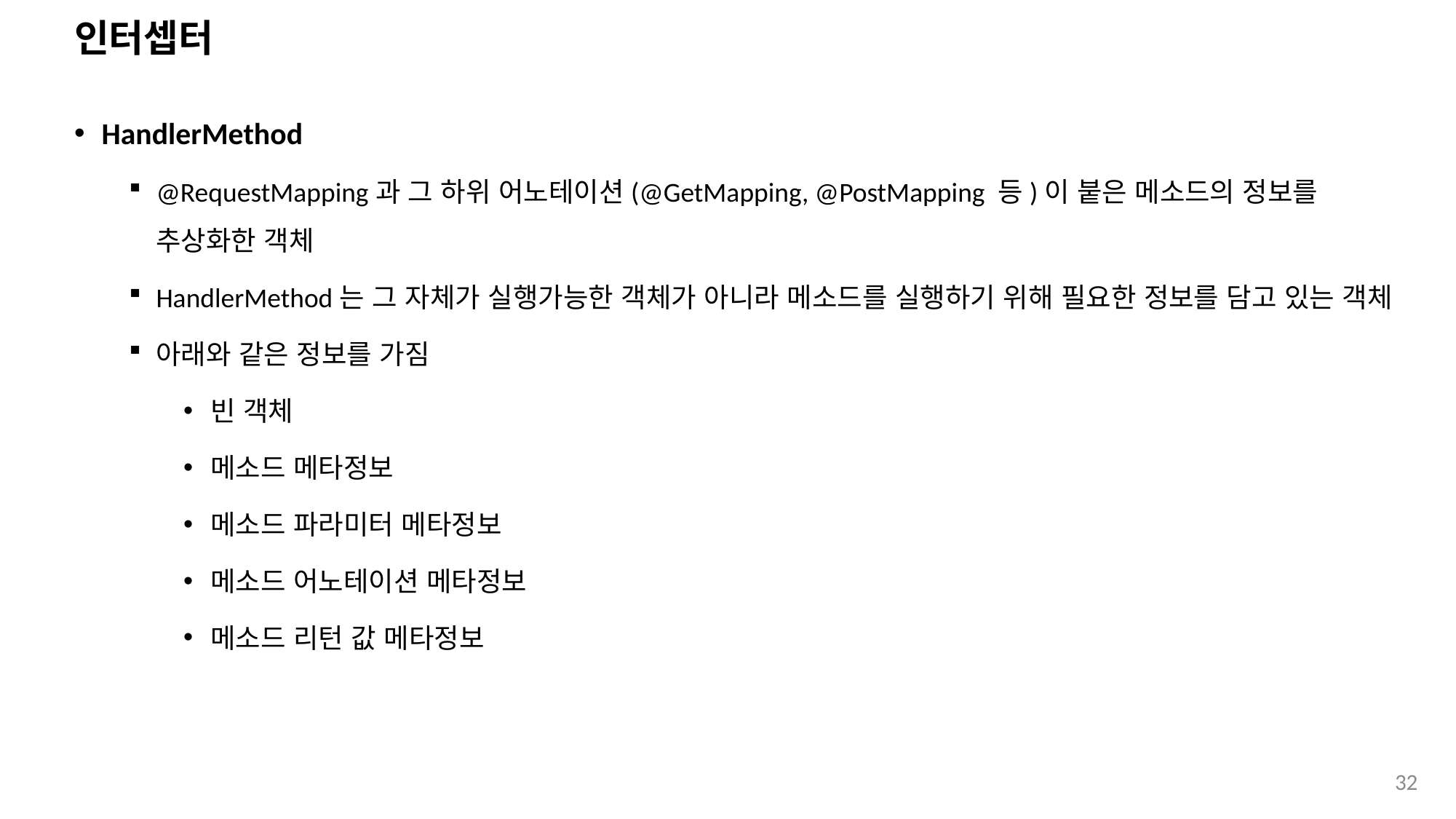

# 인터셉터
HandlerMethod
@RequestMapping과 그 하위 어노테이션(@GetMapping, @PostMapping 등)이 붙은 메소드의 정보를 추상화한 객체
HandlerMethod는 그 자체가 실행가능한 객체가 아니라 메소드를 실행하기 위해 필요한 정보를 담고 있는 객체
아래와 같은 정보를 가짐
빈 객체
메소드 메타정보
메소드 파라미터 메타정보
메소드 어노테이션 메타정보
메소드 리턴 값 메타정보

32